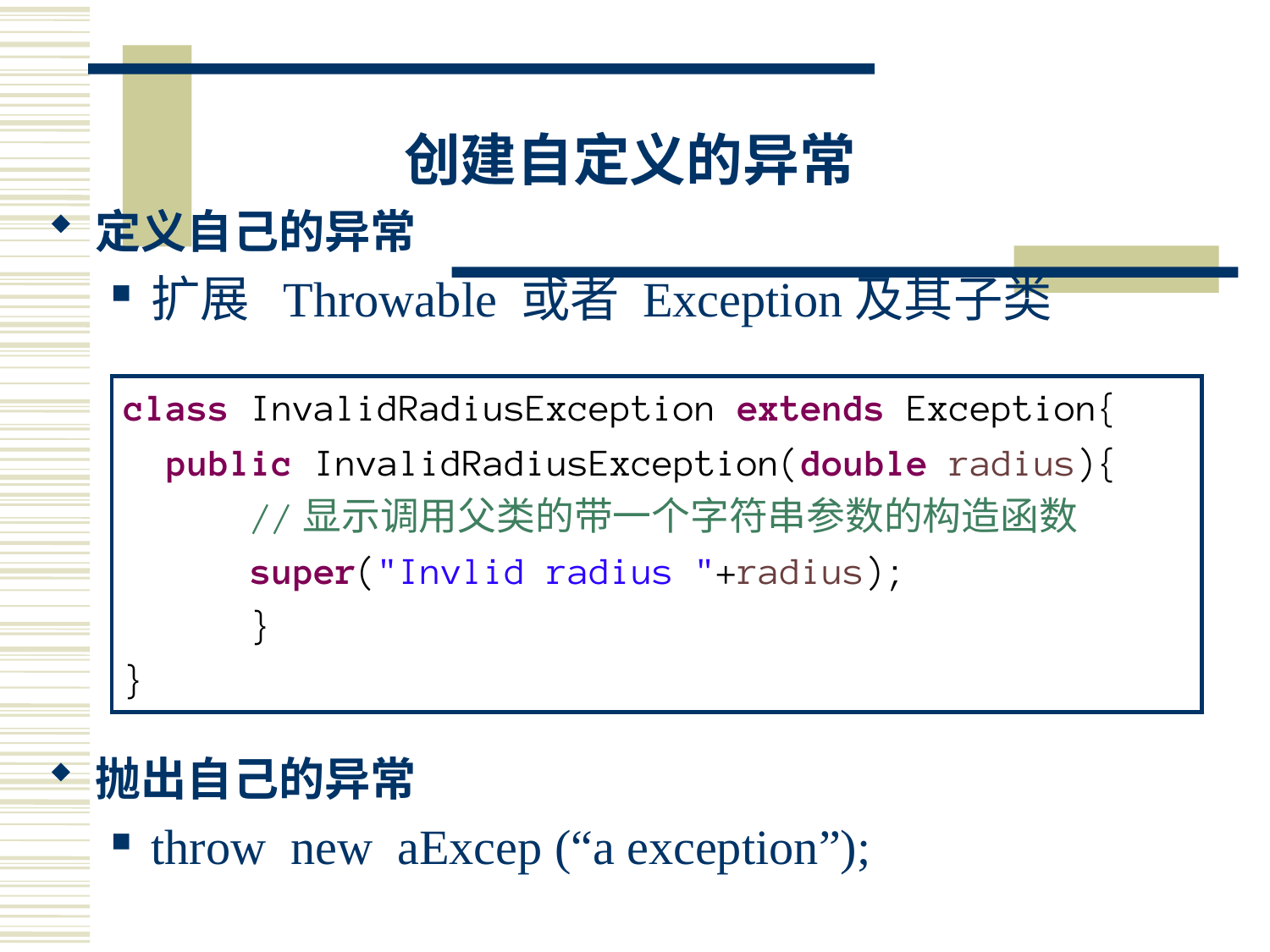

# 创建自定义的异常
定义自己的异常
扩展  Throwable 或者 Exception及其子类

抛出自己的异常
throw  new  aExcep (“a exception”);
class InvalidRadiusException extends Exception{
  public InvalidRadiusException(double radius){
	//显示调用父类的带一个字符串参数的构造函数
	super("Invlid radius "+radius);
	}
}